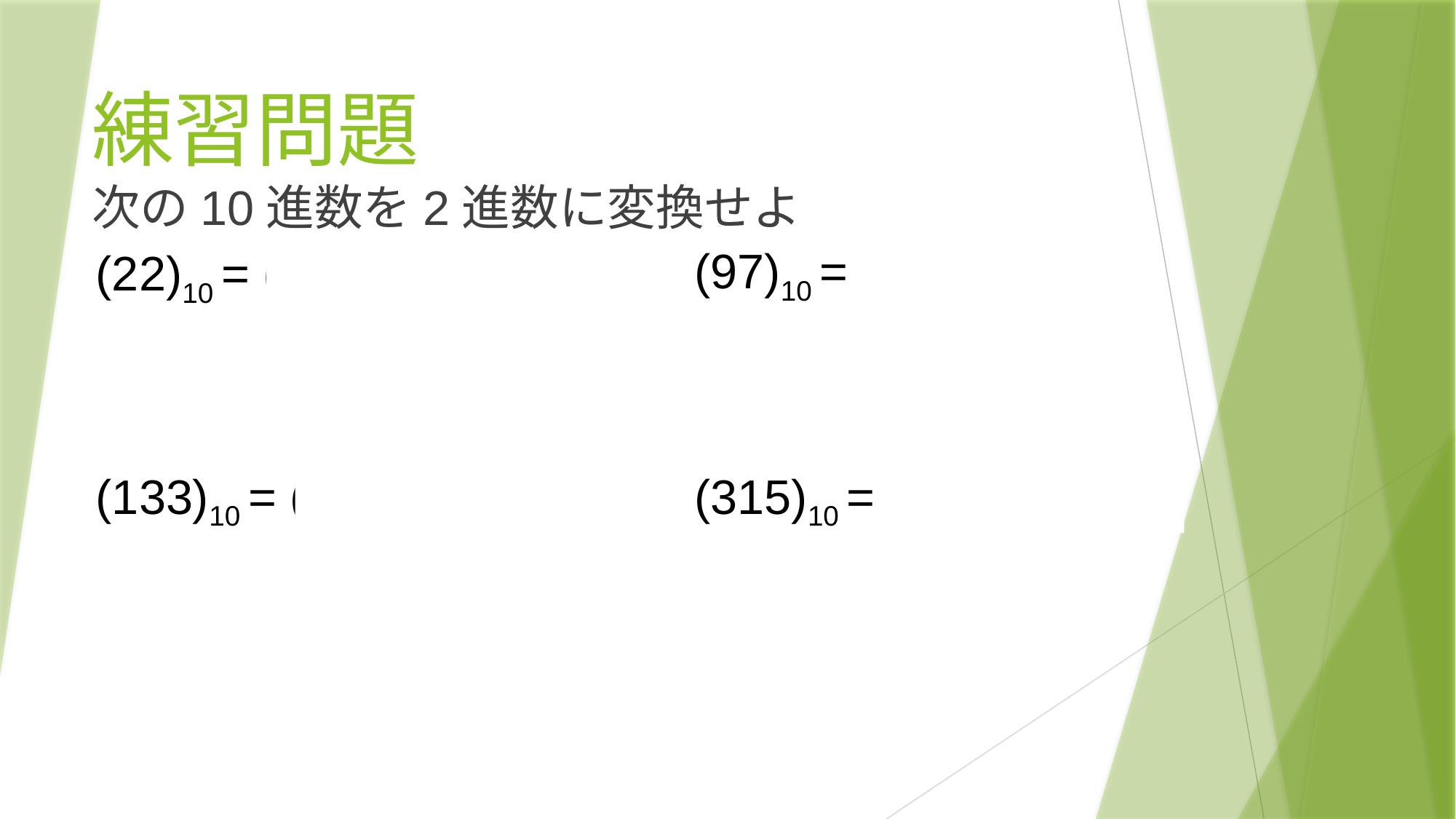

# 練習問題
次の10進数を2進数に変換せよ

(97)10 = (1100001)2
(22)10 = (10110)2

(133)10 = (10000101)2
(315)10 = (100111011)2